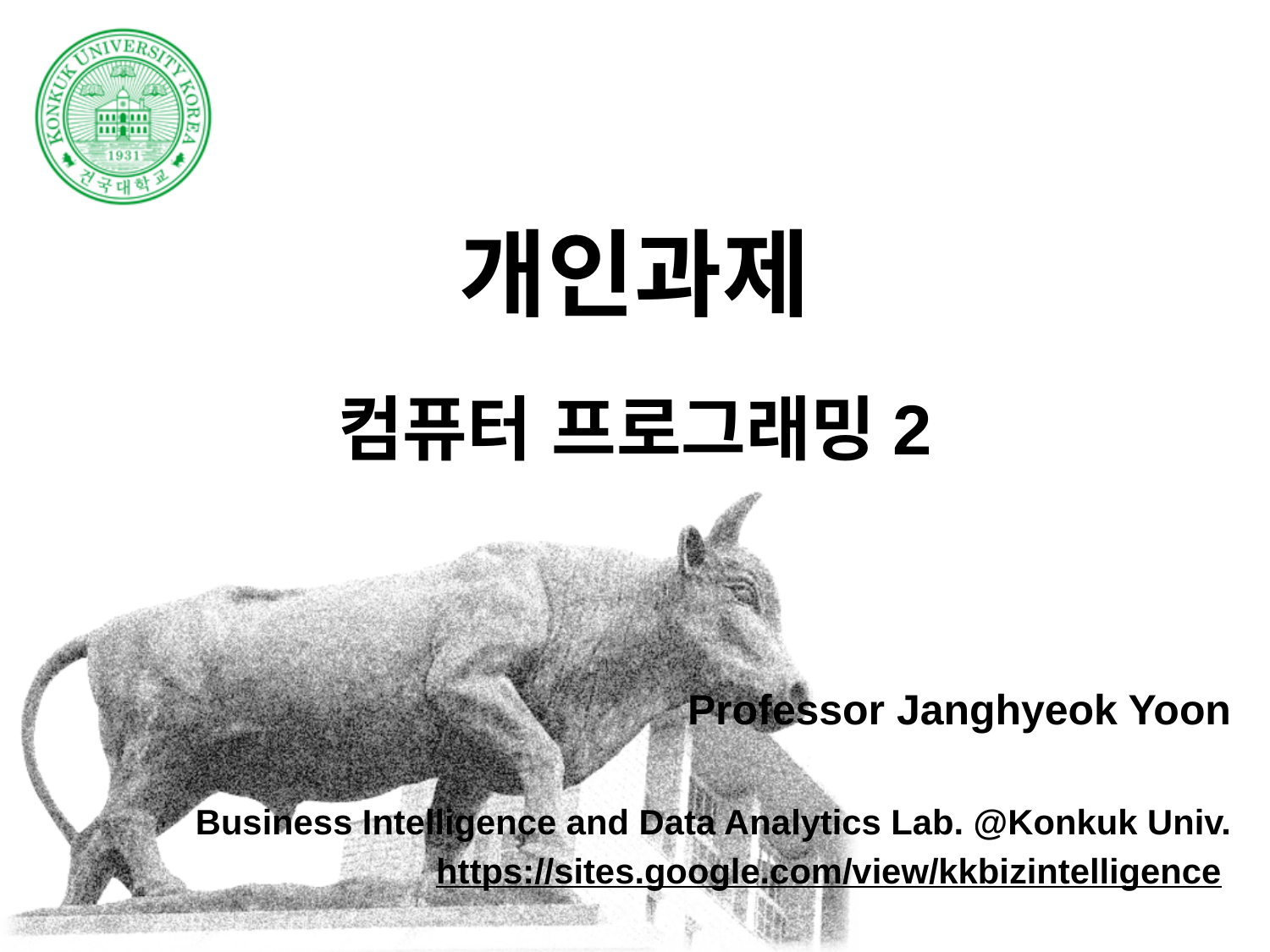

# 개인과제
컴퓨터 프로그래밍2
Professor Janghyeok Yoon

Business Intelligence and Data Analytics Lab. @Konkuk Univ.
https://sites.google.com/view/kkbizintelligence